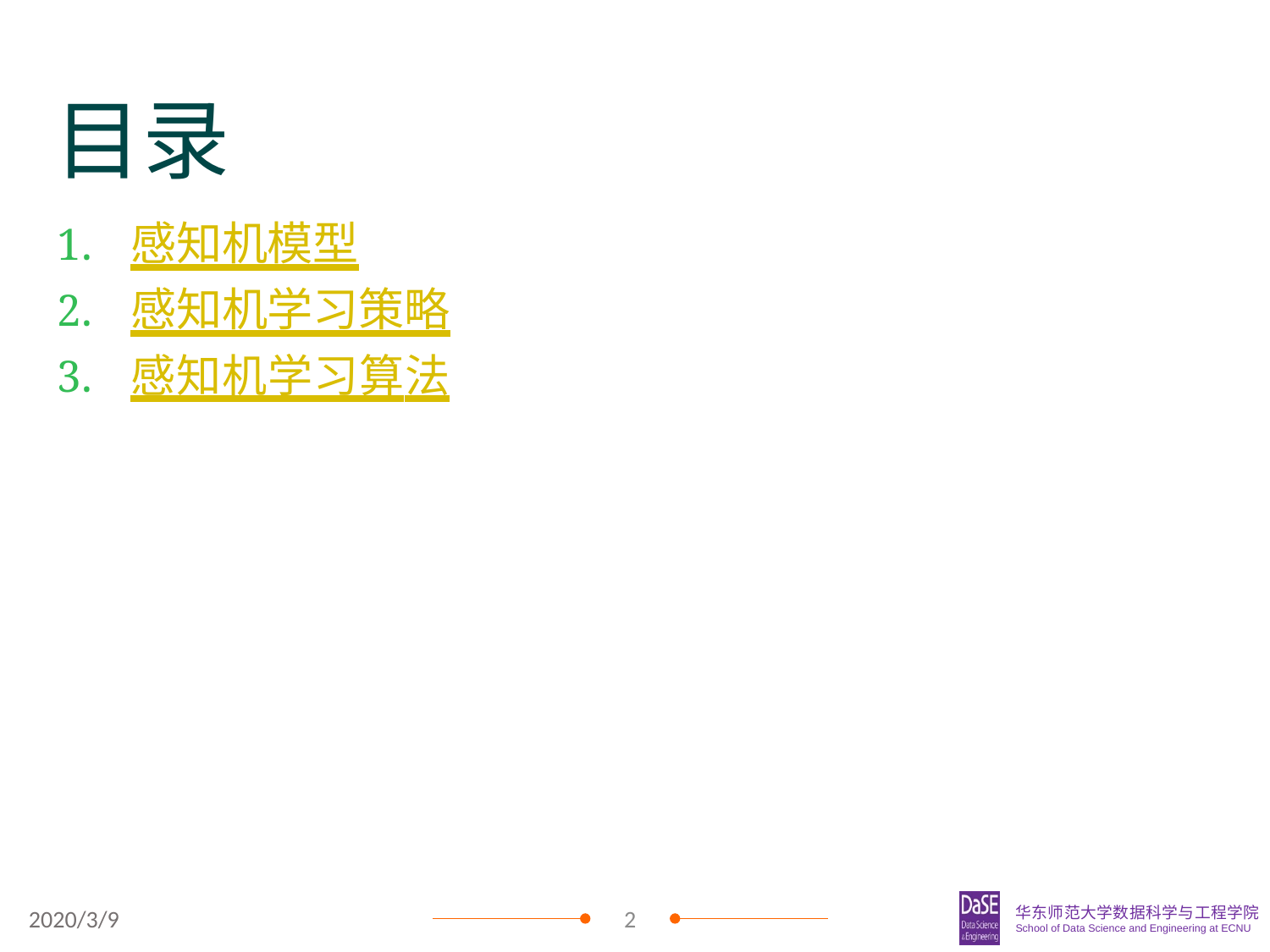

目录
1.	感知机模型
2.	感知机学习策略
3.	感知机学习算法